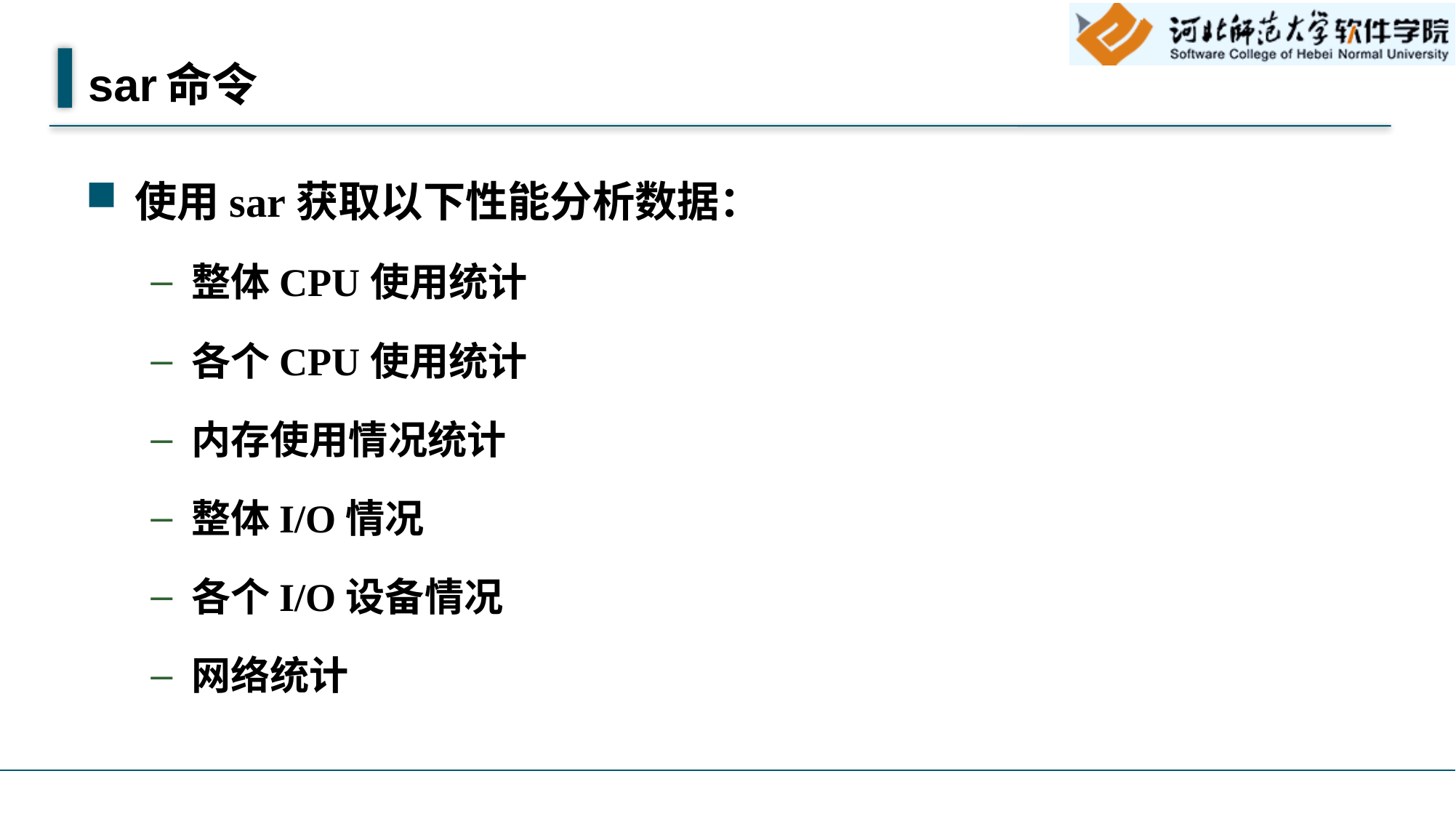

# sar命令
使用sar获取以下性能分析数据：
整体CPU使用统计
各个CPU使用统计
内存使用情况统计
整体I/O情况
各个I/O设备情况
网络统计